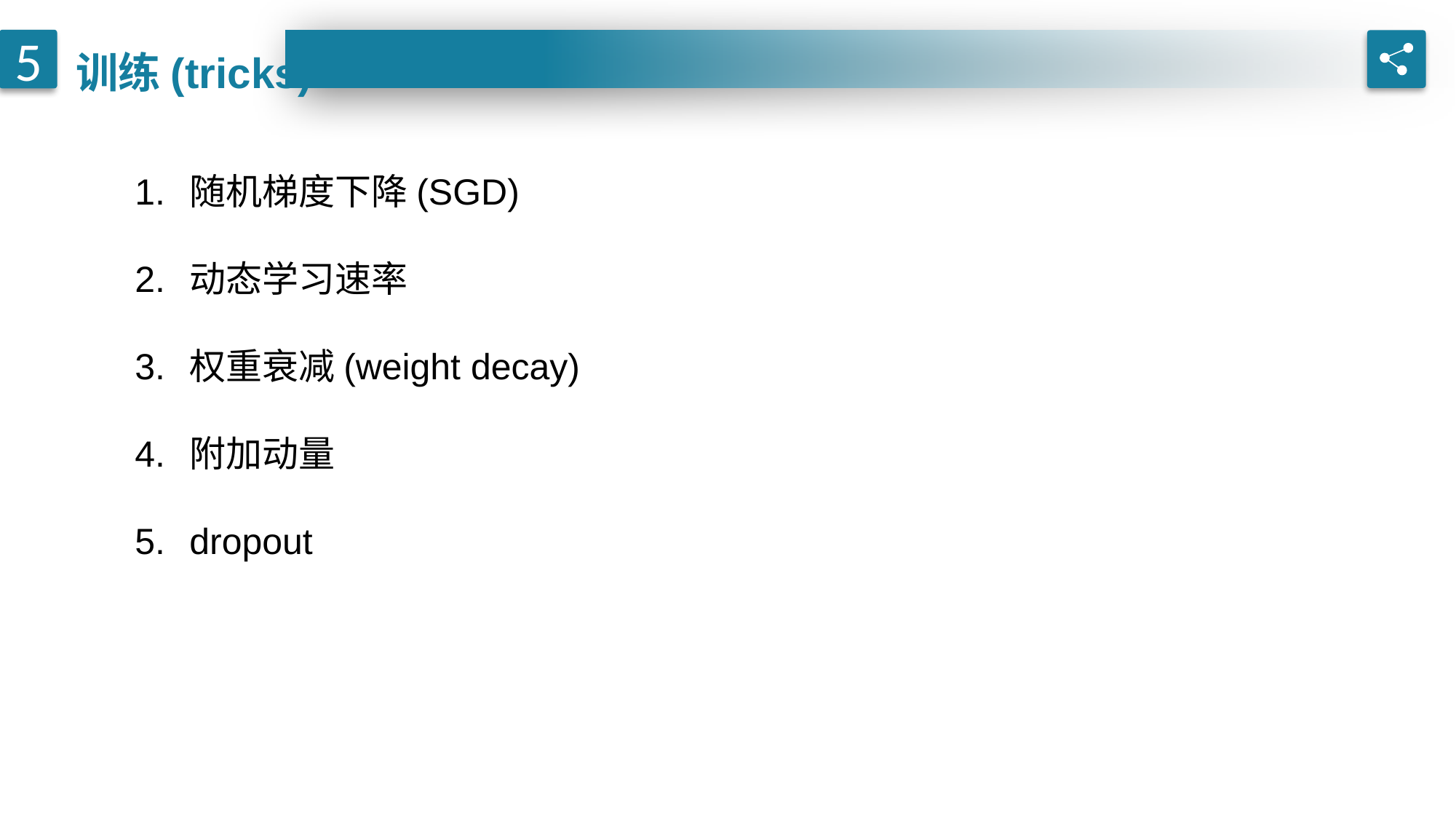

训练(tricks)
5

随机梯度下降(SGD)
动态学习速率
权重衰减(weight decay)
附加动量
dropout